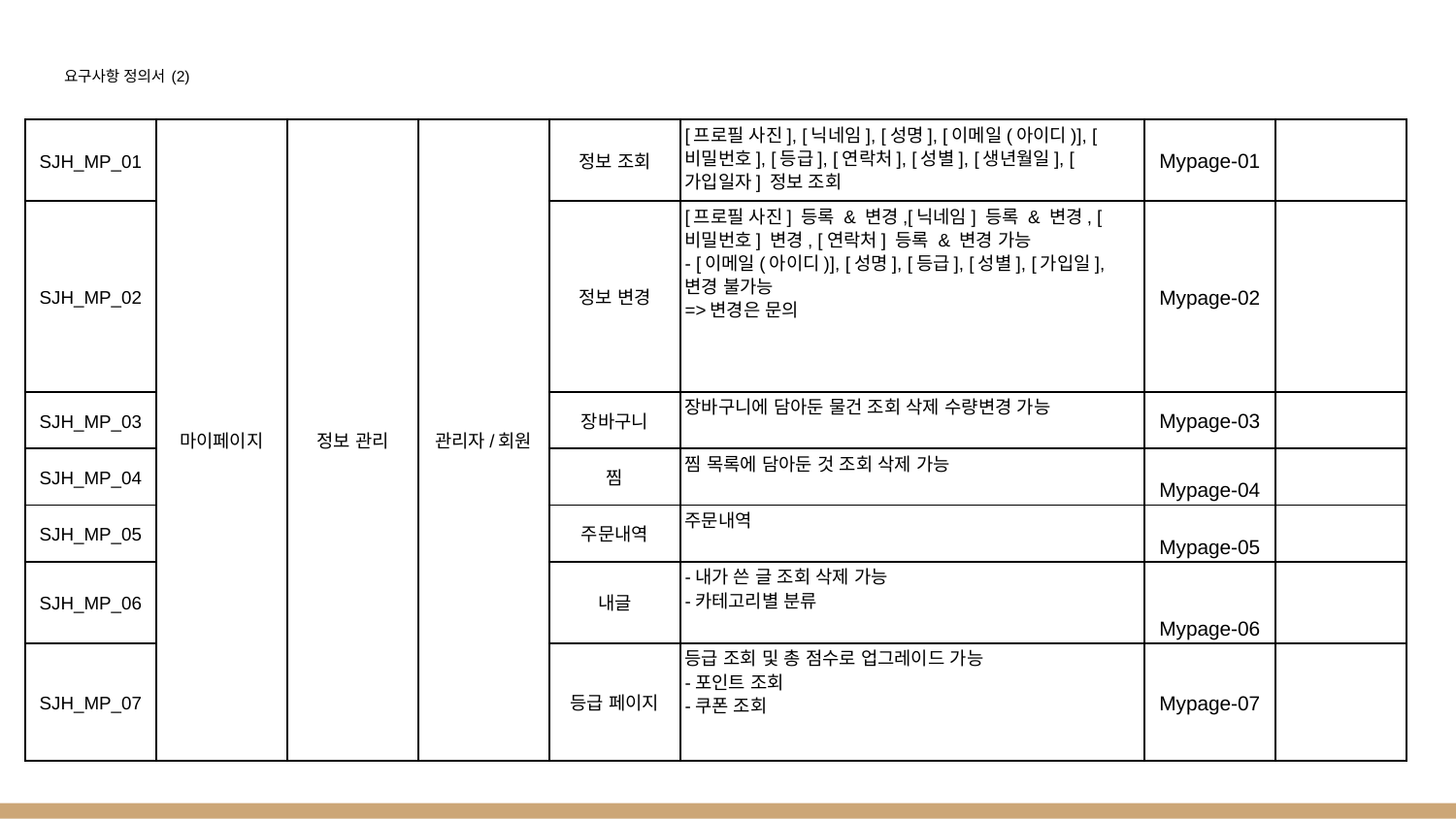

# 요구사항 정의서 (2)
| SJH\_MP\_01 | 마이페이지 | 정보 관리 | 관리자/회원 | 정보 조회 | [프로필 사진], [닉네임], [성명], [이메일(아이디)], [비밀번호], [등급], [연락처], [성별], [생년월일], [가입일자] 정보 조회 | Mypage-01 |  |
| --- | --- | --- | --- | --- | --- | --- | --- |
| SJH\_MP\_02 |  |  |  | 정보 변경 | [프로필 사진] 등록 & 변경,[닉네임] 등록 & 변경, [비밀번호] 변경, [연락처] 등록 & 변경 가능 - [이메일(아이디)], [성명], [등급], [성별], [가입일], 변경 불가능 =>변경은 문의 | Mypage-02 |  |
| SJH\_MP\_03 |  |  |  | 장바구니 | 장바구니에 담아둔 물건 조회 삭제 수량변경 가능 | Mypage-03 |  |
| SJH\_MP\_04 |  |  |  | 찜 | 찜 목록에 담아둔 것 조회 삭제 가능 | Mypage-04 |  |
| SJH\_MP\_05 |  |  |  | 주문내역 | 주문내역 | Mypage-05 |  |
| SJH\_MP\_06 |  |  |  | 내글 | -내가 쓴 글 조회 삭제 가능 -카테고리별 분류 | Mypage-06 |  |
| SJH\_MP\_07 |  |  |  | 등급 페이지 | 등급 조회 및 총 점수로 업그레이드 가능 -포인트 조회 -쿠폰 조회 | Mypage-07 |  |